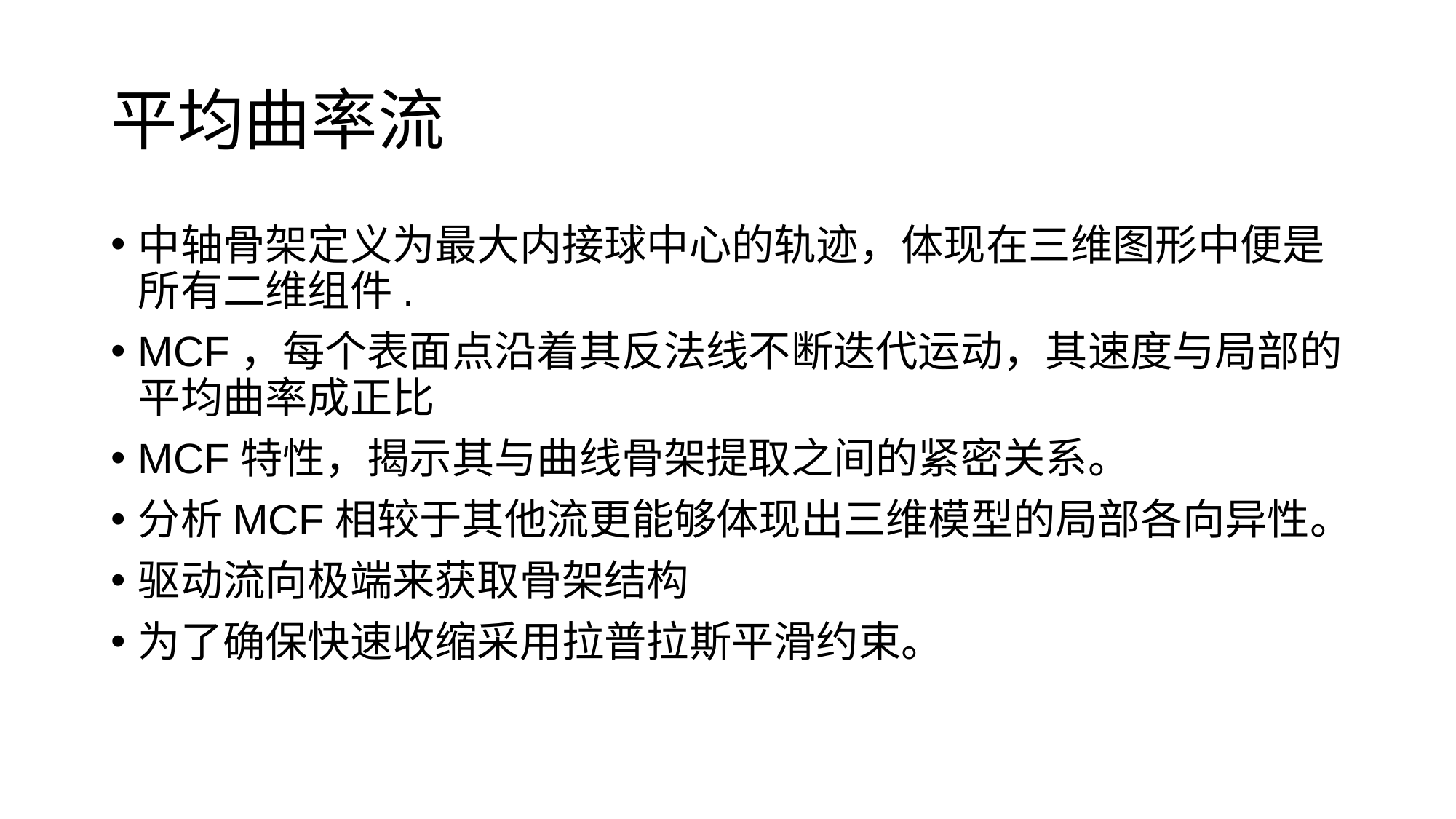

# 平均曲率流
中轴骨架定义为最大内接球中心的轨迹，体现在三维图形中便是所有二维组件.
MCF，每个表面点沿着其反法线不断迭代运动，其速度与局部的平均曲率成正比
MCF特性，揭示其与曲线骨架提取之间的紧密关系。
分析MCF相较于其他流更能够体现出三维模型的局部各向异性。
驱动流向极端来获取骨架结构
为了确保快速收缩采用拉普拉斯平滑约束。